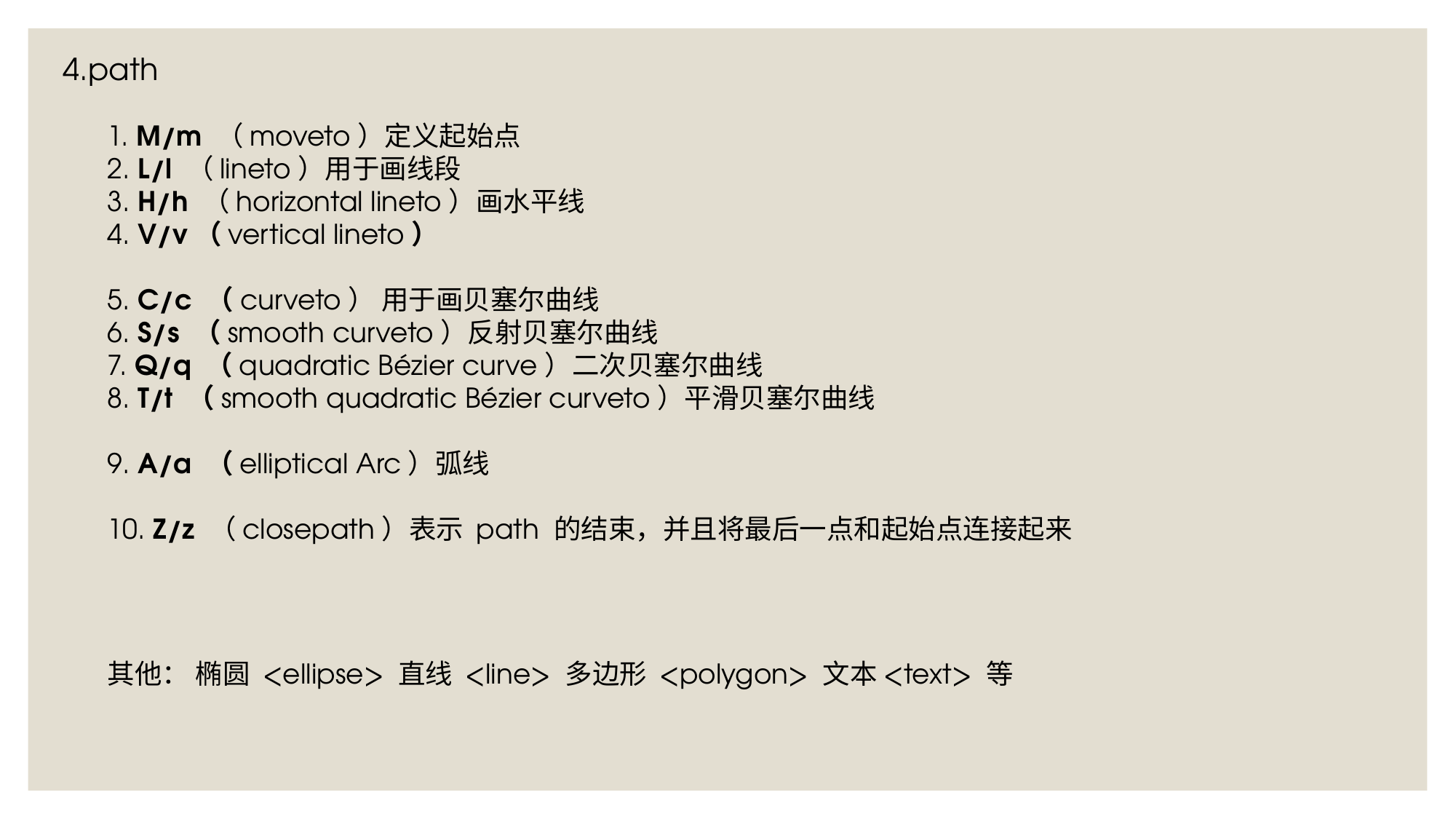

4.path
1. M/m （moveto）定义起始点
2. L/l （lineto）用于画线段
3. H/h （horizontal lineto）画水平线
4. V/v（vertical lineto）

5. C/c （curveto） 用于画贝塞尔曲线
6. S/s （smooth curveto）反射贝塞尔曲线
7. Q/q （quadratic Bézier curve）二次贝塞尔曲线
8. T/t （smooth quadratic Bézier curveto）平滑贝塞尔曲线

9. A/a （elliptical Arc）弧线

10. Z/z （closepath）表示 path 的结束，并且将最后一点和起始点连接起来

其他： 椭圆 <ellipse> 直线 <line> 多边形 <polygon> 文本<text> 等